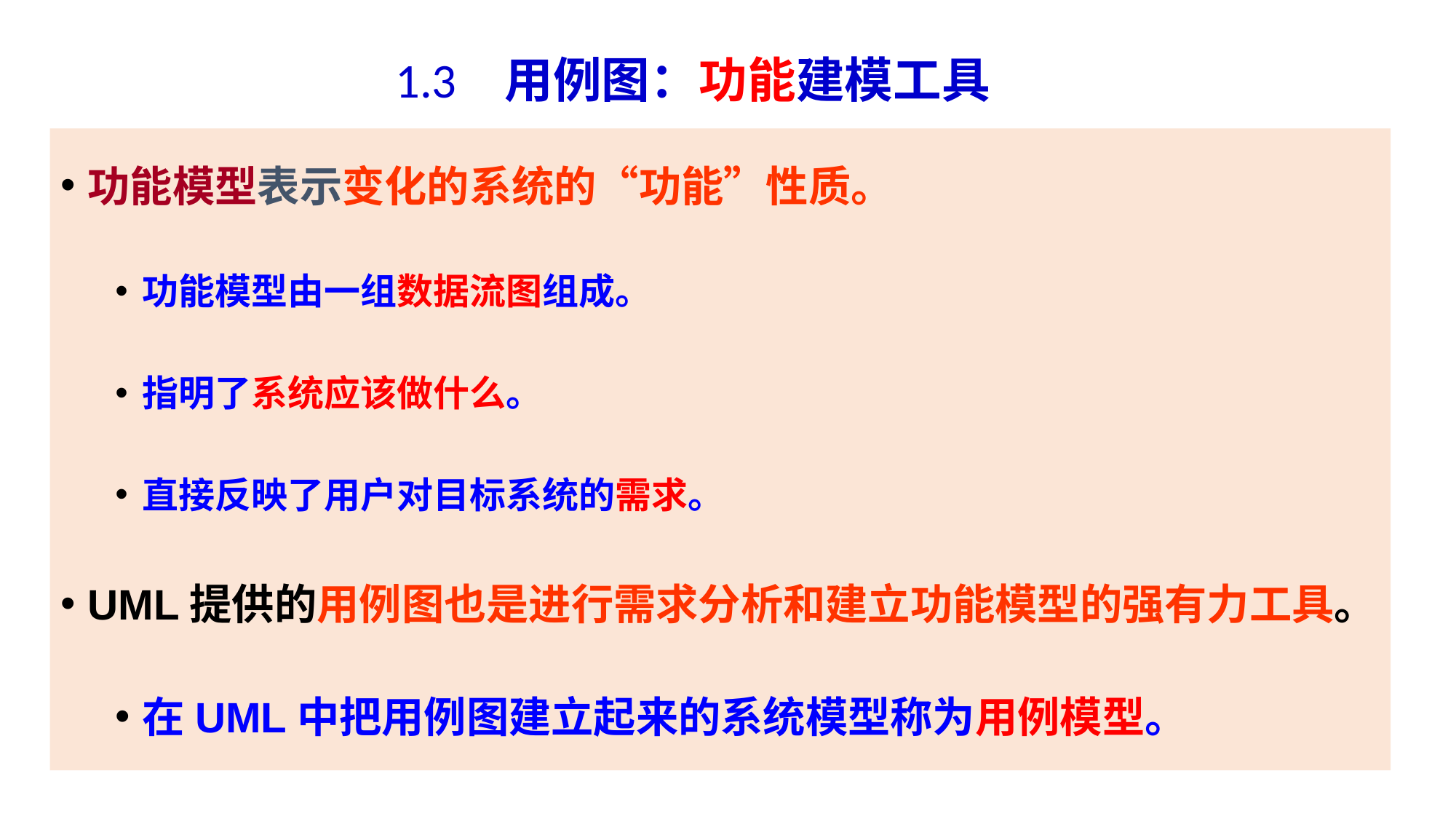

# 1.3	用例图：功能建模工具
功能模型表示变化的系统的“功能”性质。
功能模型由一组数据流图组成。
指明了系统应该做什么。
直接反映了用户对目标系统的需求。
UML提供的用例图也是进行需求分析和建立功能模型的强有力工具。
在UML中把用例图建立起来的系统模型称为用例模型。